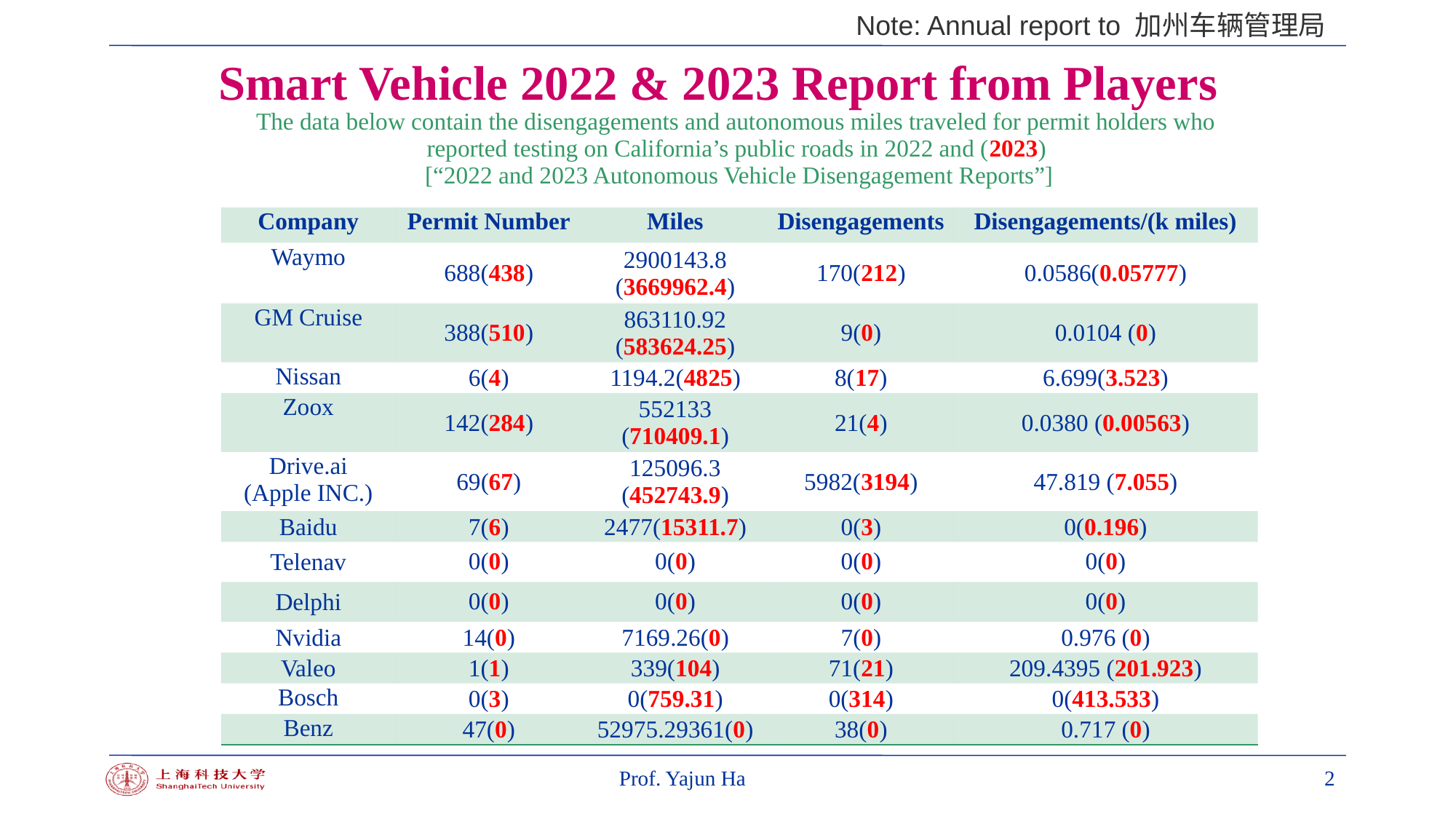

Note: Annual report to 加州车辆管理局
Smart Vehicle 2022 & 2023 Report from Players
| The data below contain the disengagements and autonomous miles traveled for permit holders who reported testing on California’s public roads in 2022 and (2023) [“2022 and 2023 Autonomous Vehicle Disengagement Reports”] |  |  |  |  |
| --- | --- | --- | --- | --- |
| Company | Permit Number | Miles | Disengagements | Disengagements/(k miles) |
| Waymo | 688(438) | 2900143.8 (3669962.4) | 170(212) | 0.0586(0.05777) |
| GM Cruise | 388(510) | 863110.92 (583624.25) | 9(0) | 0.0104 (0) |
| Nissan | 6(4) | 1194.2(4825) | 8(17) | 6.699(3.523) |
| Zoox | 142(284) | 552133 (710409.1) | 21(4) | 0.0380 (0.00563) |
| Drive.ai (Apple INC.) | 69(67) | 125096.3 (452743.9) | 5982(3194) | 47.819 (7.055) |
| Baidu | 7(6) | 2477(15311.7) | 0(3) | 0(0.196) |
| Telenav | 0(0) | 0(0) | 0(0) | 0(0) |
| Delphi | 0(0) | 0(0) | 0(0) | 0(0) |
| Nvidia | 14(0) | 7169.26(0) | 7(0) | 0.976 (0) |
| Valeo | 1(1) | 339(104) | 71(21) | 209.4395 (201.923) |
| Bosch | 0(3) | 0(759.31) | 0(314) | 0(413.533) |
| Benz | 47(0) | 52975.29361(0) | 38(0) | 0.717 (0) |
Prof. Yajun Ha
2